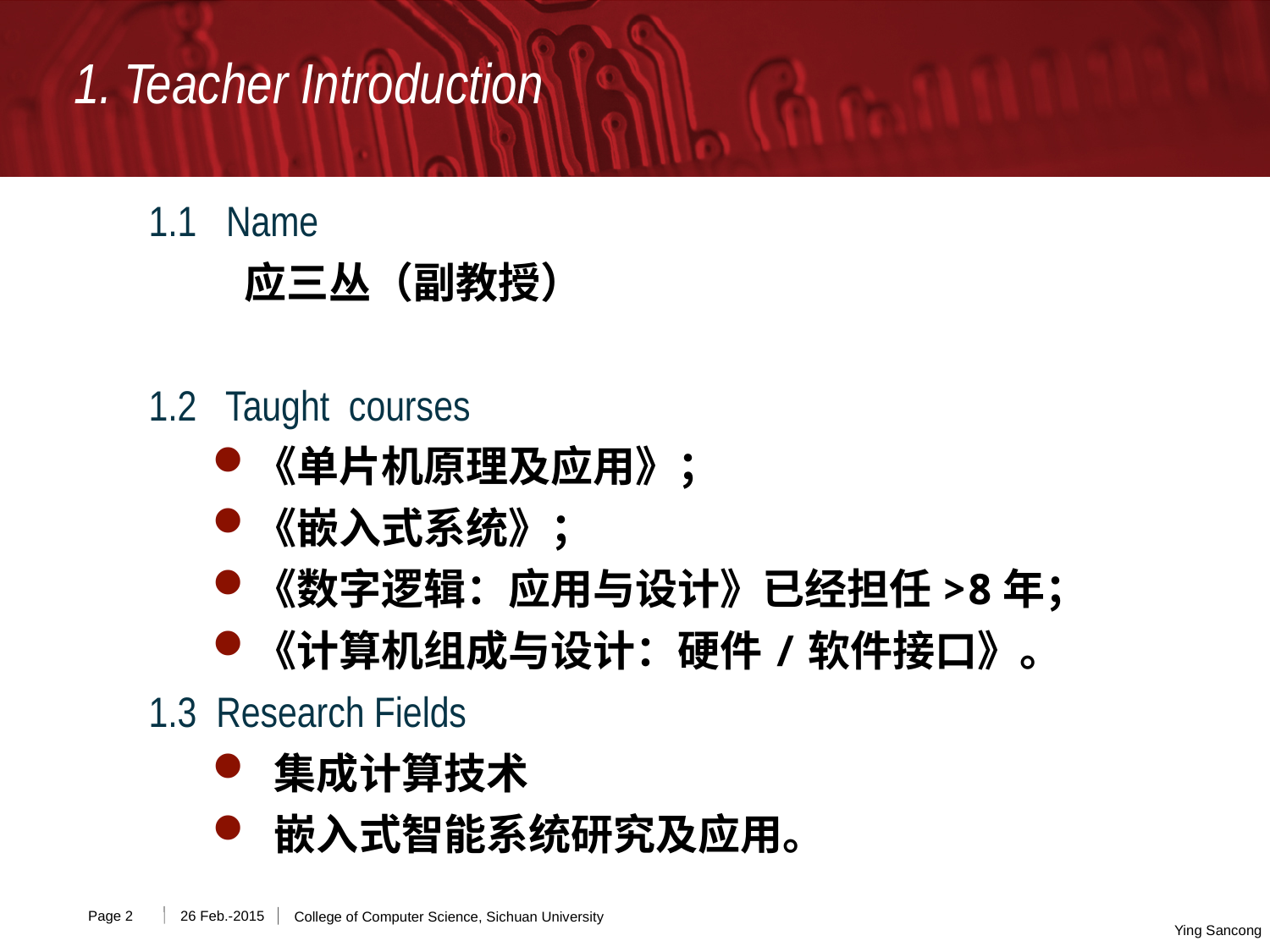

1. Teacher Introduction
1.1   Name
	应三丛（副教授）

1.2   Taught  courses
《单片机原理及应用》；
《嵌入式系统》；
《数字逻辑：应用与设计》已经担任>8年；
《计算机组成与设计：硬件/软件接口》。
1.3  Research Fields
 集成计算技术
 嵌入式智能系统研究及应用。

Page 2
26 Feb.-2015
College of Computer Science, Sichuan University
Ying Sancong